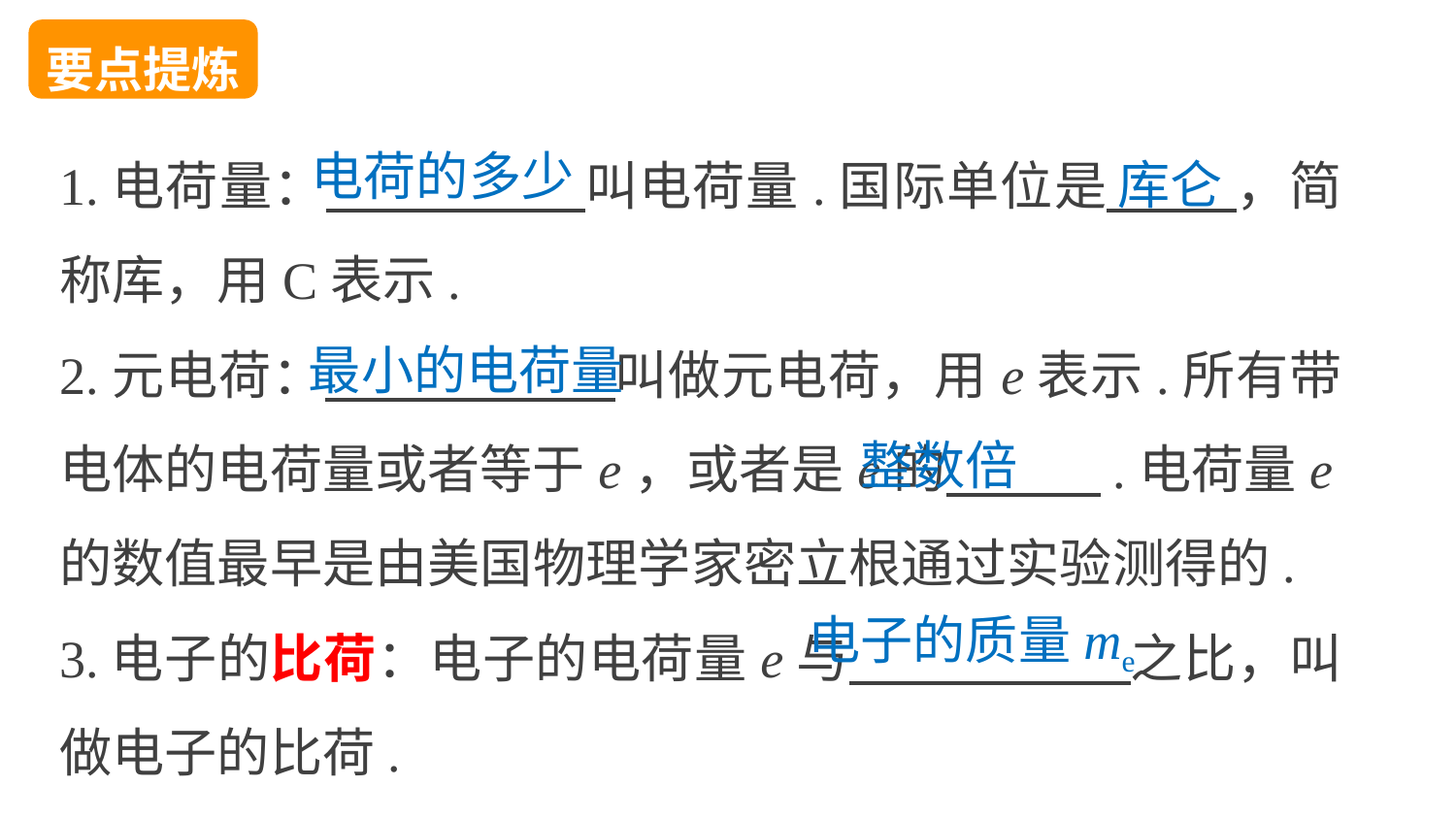

要点提炼
电荷的多少
库仑
1.电荷量：                    叫电荷量.国际单位是          ，简称库，用C表示.
2.元电荷：                       叫做元电荷，用e表示.所有带电体的电荷量或者等于e，或者是e的             .电荷量e的数值最早是由美国物理学家密立根通过实验测得的.
3.电子的比荷：电子的电荷量e与                       之比，叫做电子的比荷.
最小的电荷量
整数倍
电子的质量me